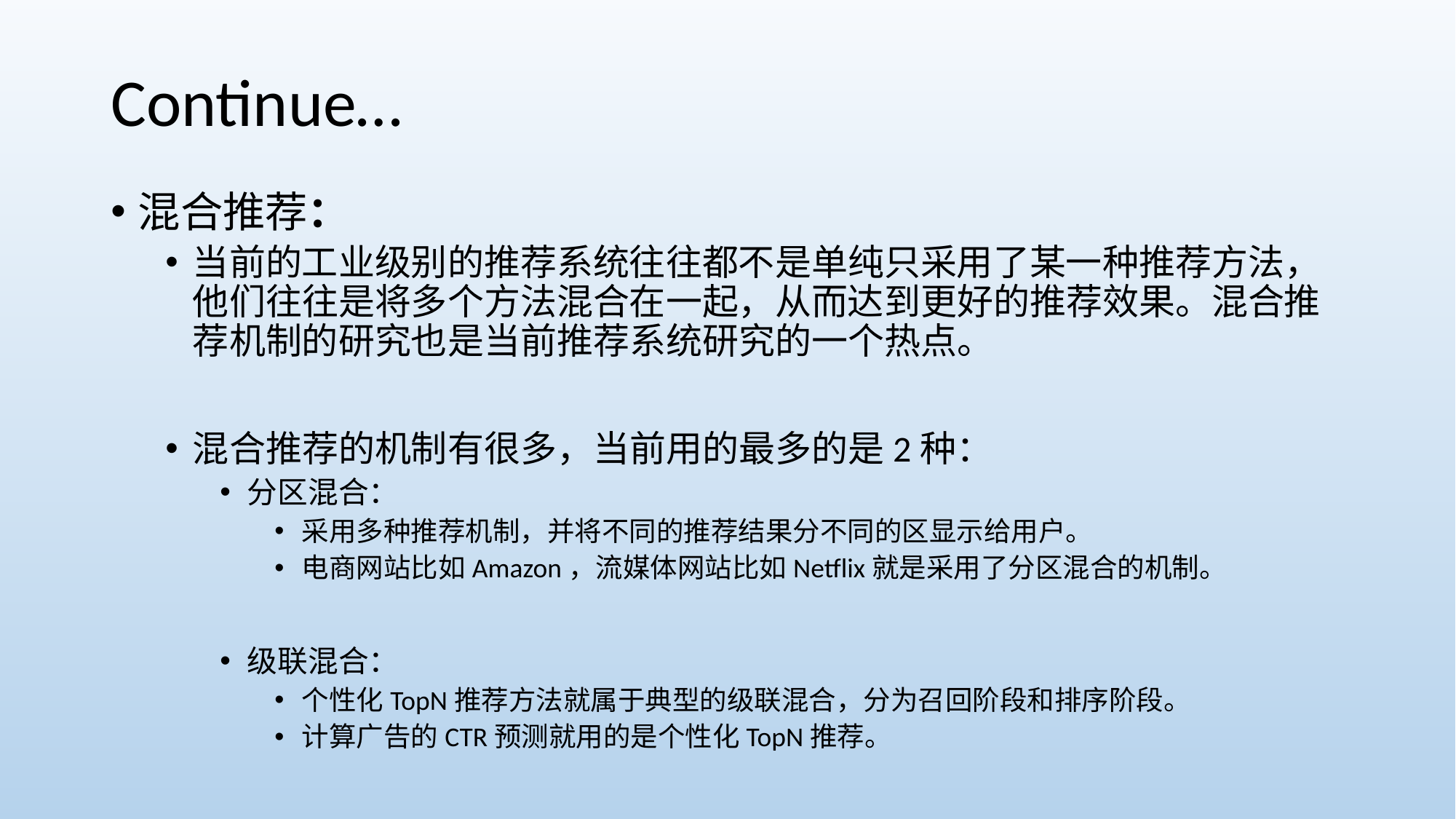

# Continue…
混合推荐：
当前的工业级别的推荐系统往往都不是单纯只采用了某一种推荐方法，他们往往是将多个方法混合在一起，从而达到更好的推荐效果。混合推荐机制的研究也是当前推荐系统研究的一个热点。

混合推荐的机制有很多，当前用的最多的是2种：
分区混合：
采用多种推荐机制，并将不同的推荐结果分不同的区显示给用户。
电商网站比如Amazon，流媒体网站比如Netflix就是采用了分区混合的机制。

级联混合：
个性化TopN推荐方法就属于典型的级联混合，分为召回阶段和排序阶段。
计算广告的CTR预测就用的是个性化TopN推荐。